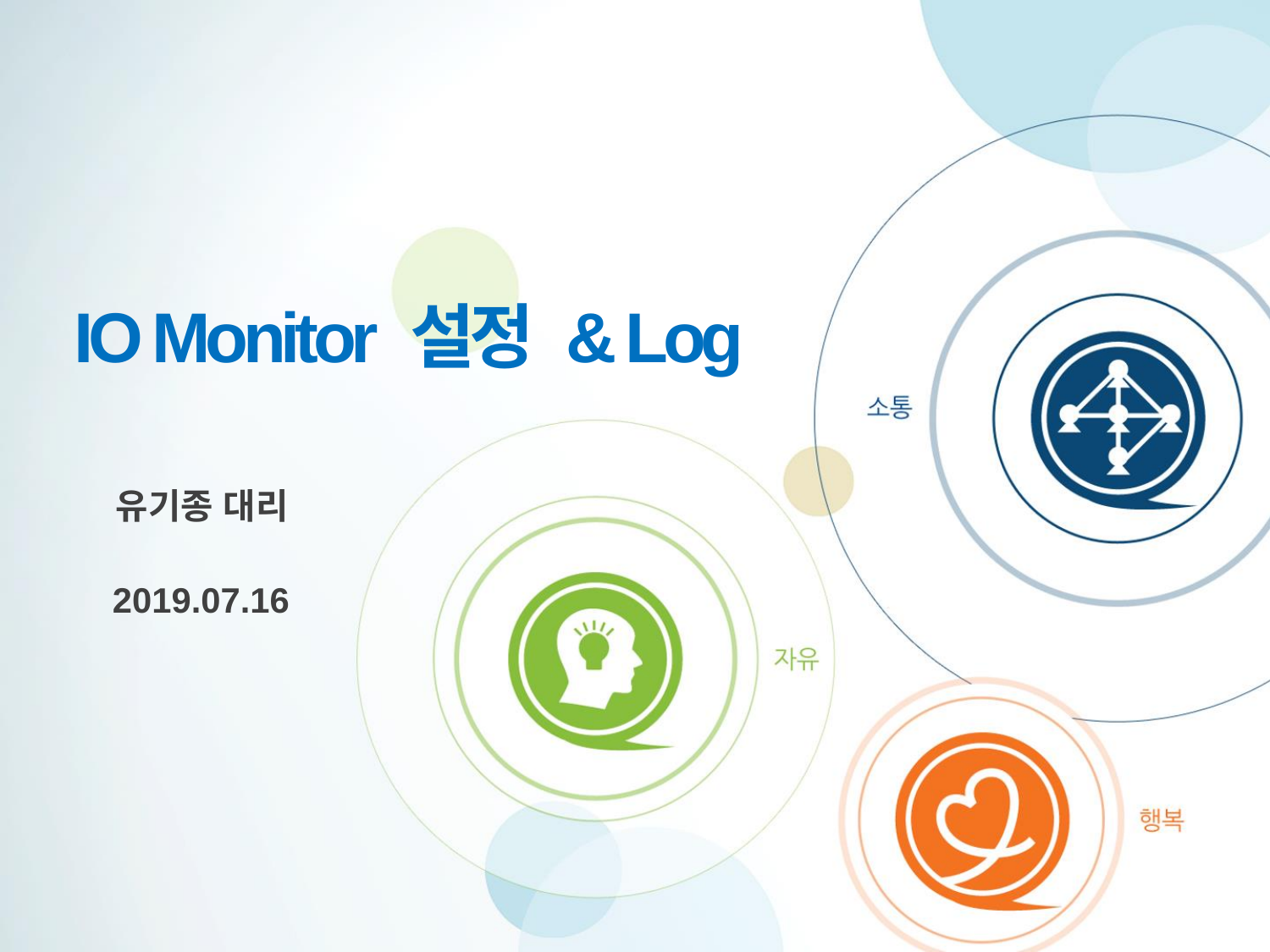

IO Monitor 설정 & Log
유기종 대리
2019.07.16